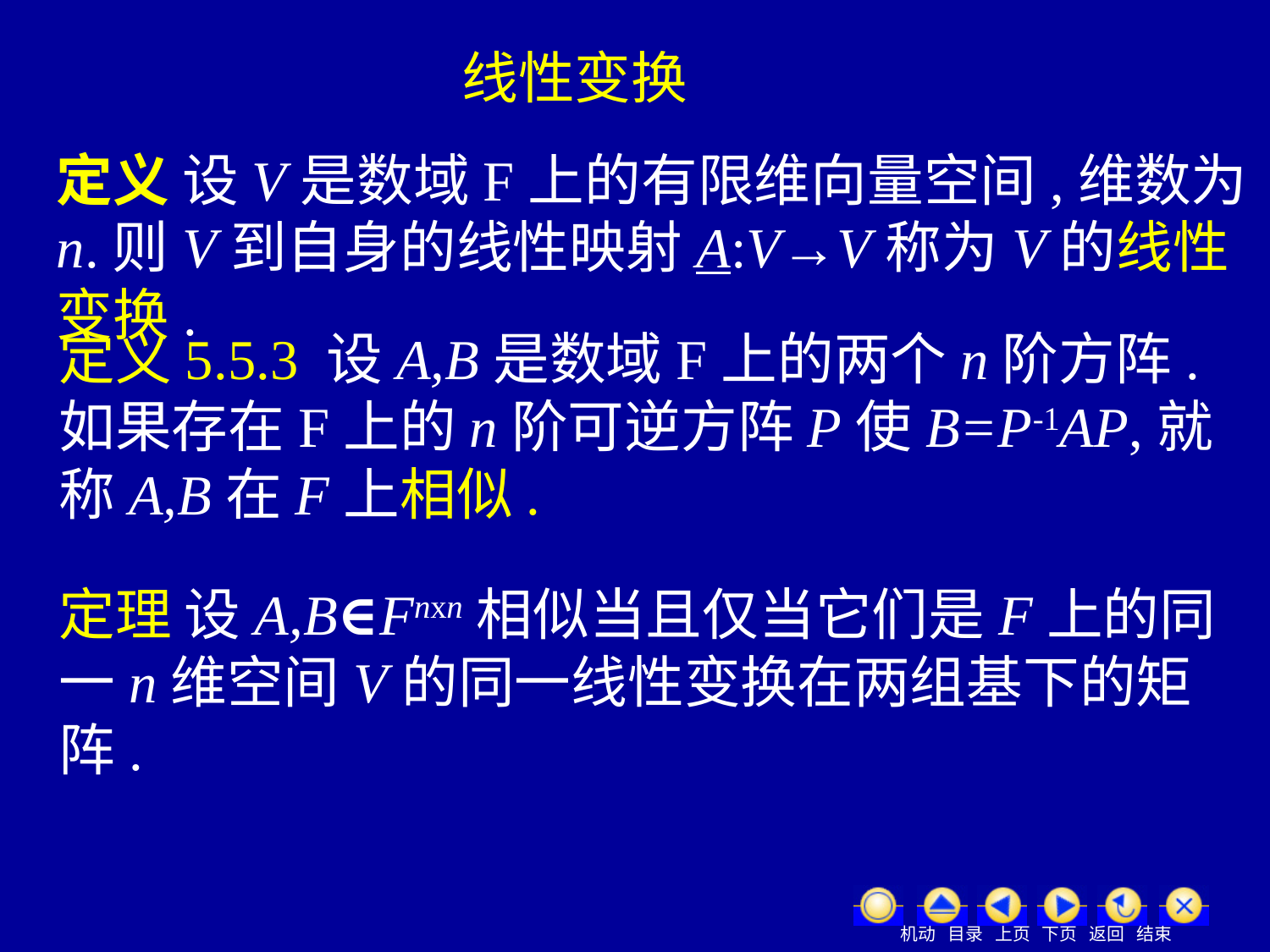

线性变换
定义 设V是数域F上的有限维向量空间,维数为n.则V到自身的线性映射A:V→V称为V的线性变换.
定义5.5.3 设A,B是数域F上的两个n阶方阵.如果存在F上的n阶可逆方阵P使B=P-1AP,就称A,B在F上相似.

定理 设A,B∈Fnxn相似当且仅当它们是F上的同一n维空间V的同一线性变换在两组基下的矩阵.